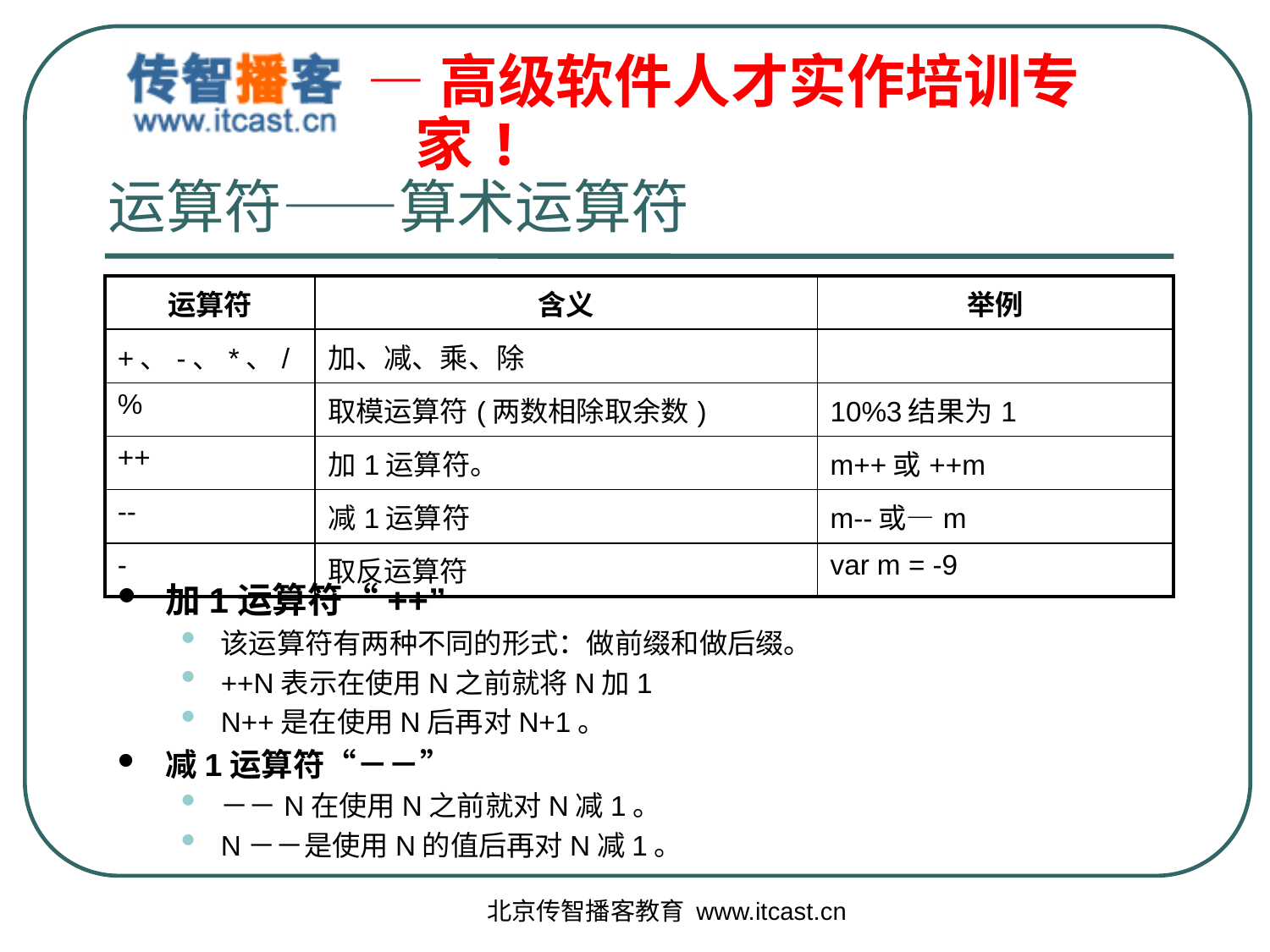

运算符——算术运算符
| 运算符 | 含义 | 举例 |
| --- | --- | --- |
| +、-、\*、/ | 加、减、乘、除 |  |
| % | 取模运算符(两数相除取余数) | 10%3结果为1 |
| ++ | 加1运算符。 | m++或++m |
| -- | 减1运算符 | m--或—m |
| - | 取反运算符 | var m = -9 |
加1运算符“++”
该运算符有两种不同的形式：做前缀和做后缀。
++N表示在使用N之前就将N加1
N++是在使用N后再对N+1。
减1运算符“－－”
－－N在使用N之前就对N减1。
N－－是使用N的值后再对N减1。